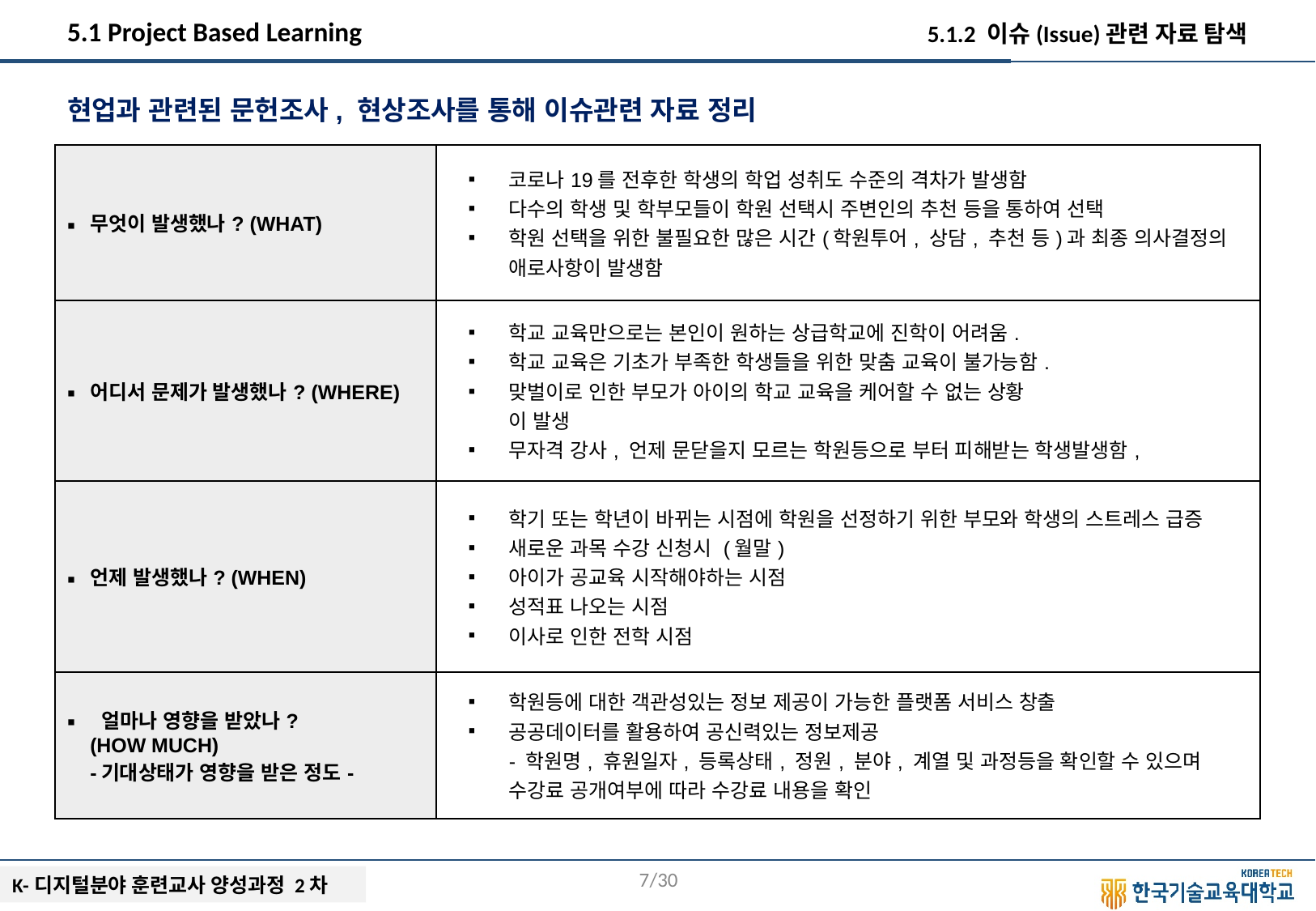

5.1 Project Based Learning
5.1.2 이슈(Issue)관련 자료 탐색
현업과 관련된 문헌조사, 현상조사를 통해 이슈관련 자료 정리
| 무엇이 발생했나? (WHAT) | 코로나19를 전후한 학생의 학업 성취도 수준의 격차가 발생함 다수의 학생 및 학부모들이 학원 선택시 주변인의 추천 등을 통하여 선택 학원 선택을 위한 불필요한 많은 시간(학원투어, 상담, 추천 등)과 최종 의사결정의 애로사항이 발생함 |
| --- | --- |
| 어디서 문제가 발생했나? (WHERE) | 학교 교육만으로는 본인이 원하는 상급학교에 진학이 어려움. 학교 교육은 기초가 부족한 학생들을 위한 맞춤 교육이 불가능함. 맞벌이로 인한 부모가 아이의 학교 교육을 케어할 수 없는 상황 이 발생 무자격 강사, 언제 문닫을지 모르는 학원등으로 부터 피해받는 학생발생함, |
| 언제 발생했나? (WHEN) | 학기 또는 학년이 바뀌는 시점에 학원을 선정하기 위한 부모와 학생의 스트레스 급증 새로운 과목 수강 신청시 (월말) 아이가 공교육 시작해야하는 시점 성적표 나오는 시점 이사로 인한 전학 시점 |
| 얼마나 영향을 받았나? (HOW MUCH) -기대상태가 영향을 받은 정도- | 학원등에 대한 객관성있는 정보 제공이 가능한 플랫폼 서비스 창출 공공데이터를 활용하여 공신력있는 정보제공 - 학원명, 휴원일자, 등록상태, 정원, 분야, 계열 및 과정등을 확인할 수 있으며 수강료 공개여부에 따라 수강료 내용을 확인 |
7/30